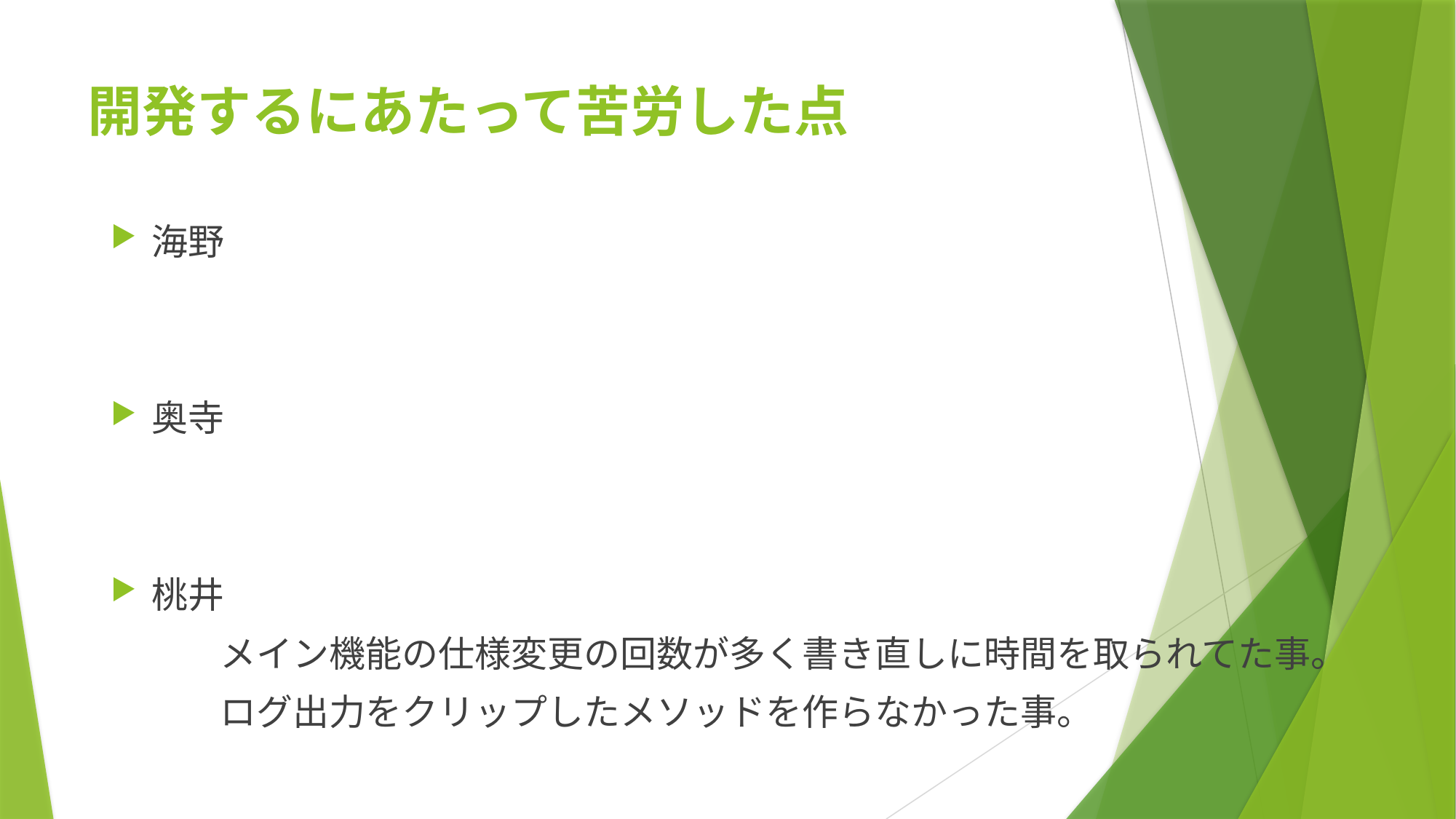

# 開発するにあたって苦労した点
海野

奥寺

桃井
	メイン機能の仕様変更の回数が多く書き直しに時間を取られてた事。
	ログ出力をクリップしたメソッドを作らなかった事。